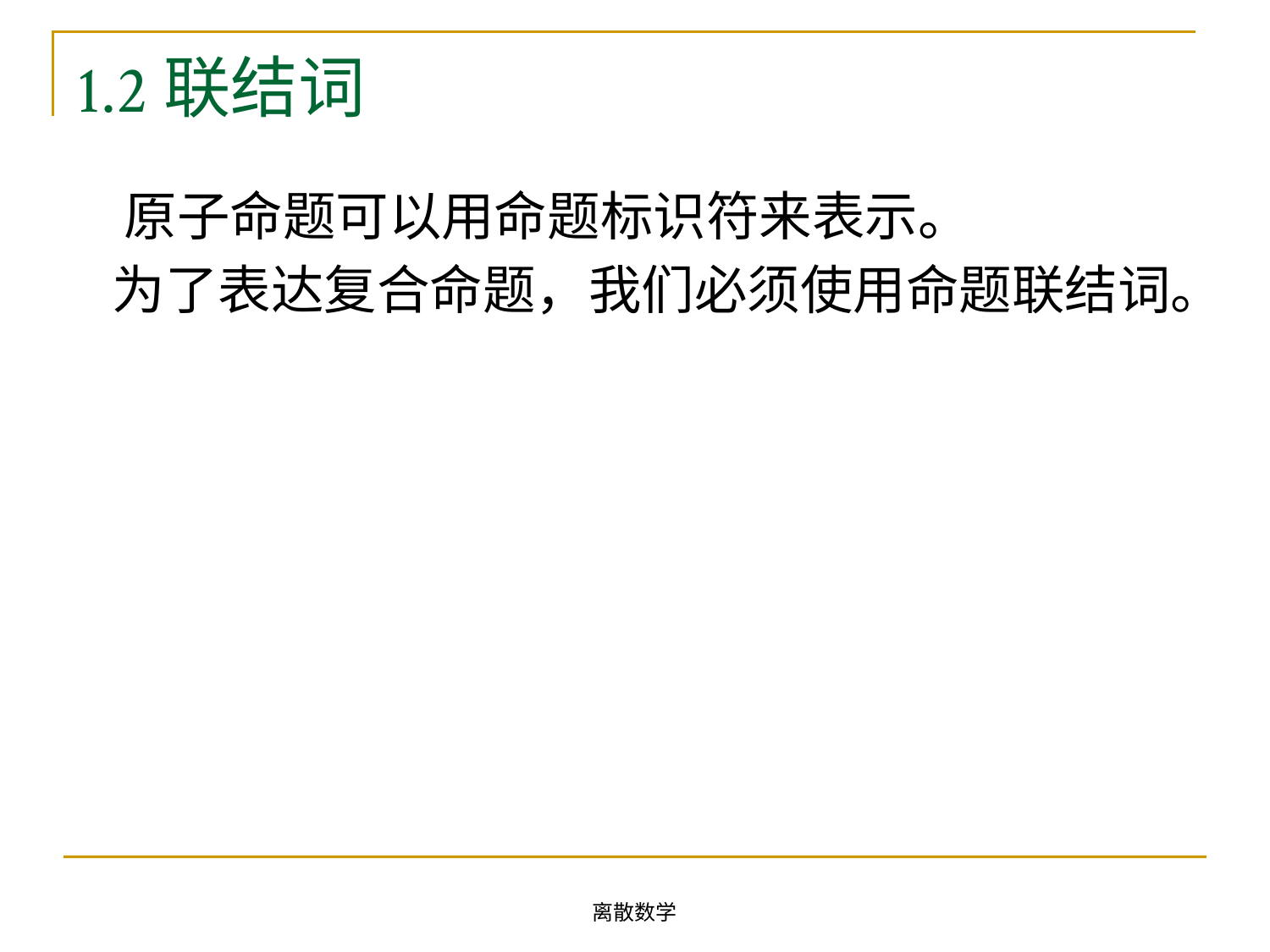

# 1.2联结词
   原子命题可以用命题标识符来表示。
  为了表达复合命题，我们必须使用命题联结词。

14
离散数学